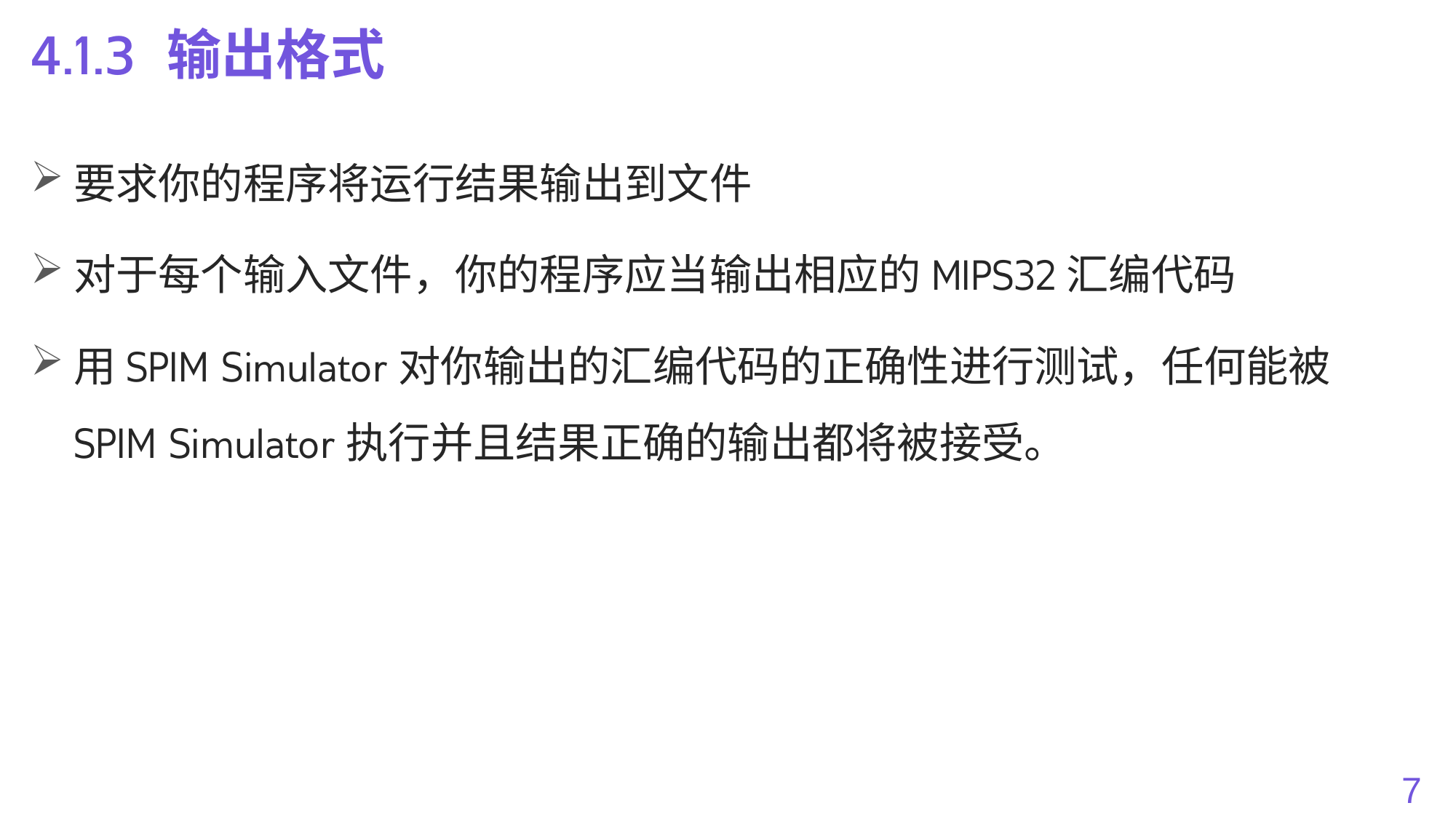

# 4.1.3 输出格式
要求你的程序将运行结果输出到文件
对于每个输入文件，你的程序应当输出相应的MIPS32汇编代码
用SPIM Simulator对你输出的汇编代码的正确性进行测试，任何能被SPIM Simulator执行并且结果正确的输出都将被接受。
7